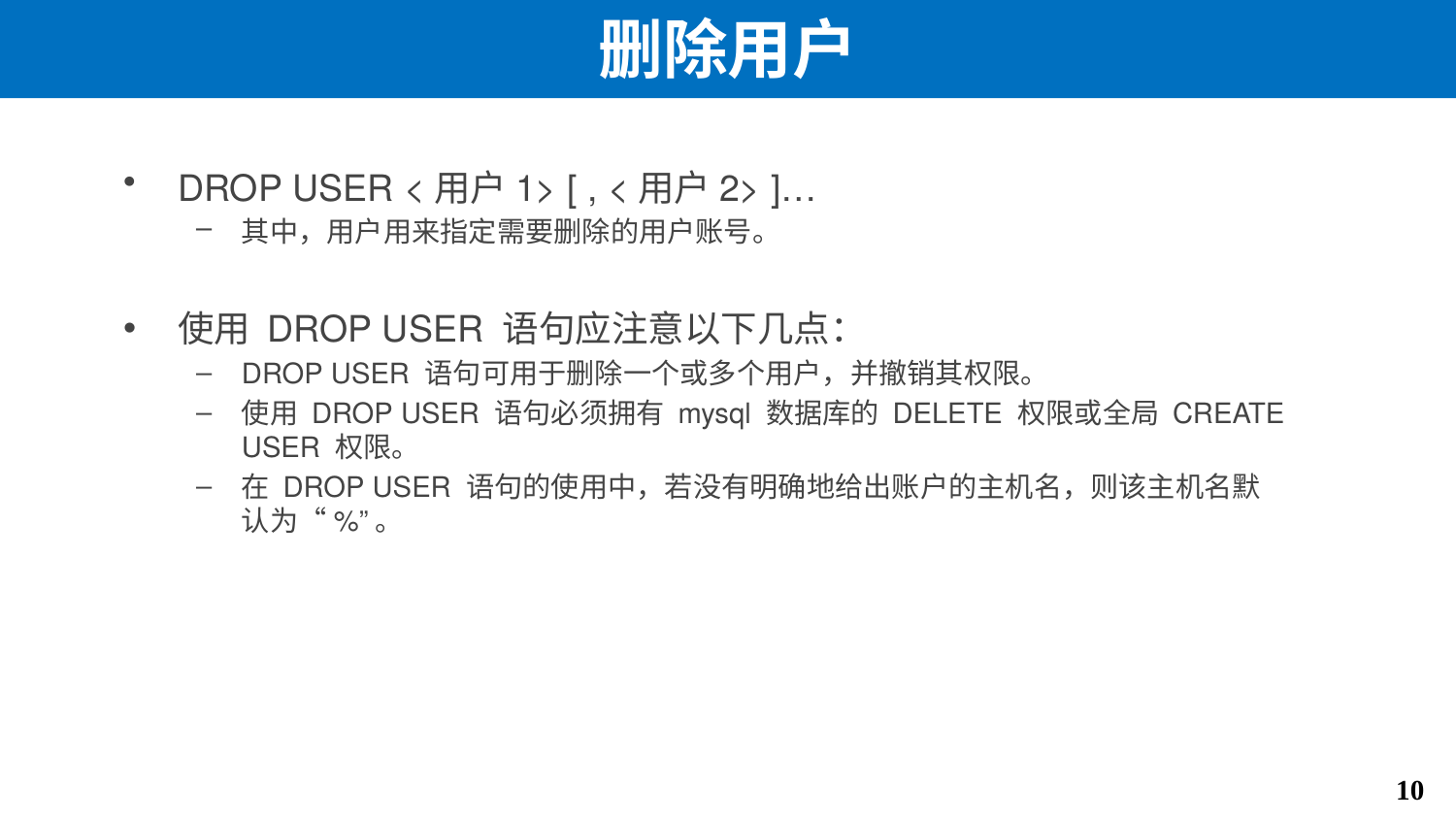

# 删除用户
DROP USER <用户1> [ , <用户2> ]…
其中，用户用来指定需要删除的用户账号。

使用 DROP USER 语句应注意以下几点：
DROP USER 语句可用于删除一个或多个用户，并撤销其权限。
使用 DROP USER 语句必须拥有 mysql 数据库的 DELETE 权限或全局 CREATE USER 权限。
在 DROP USER 语句的使用中，若没有明确地给出账户的主机名，则该主机名默认为“%”。